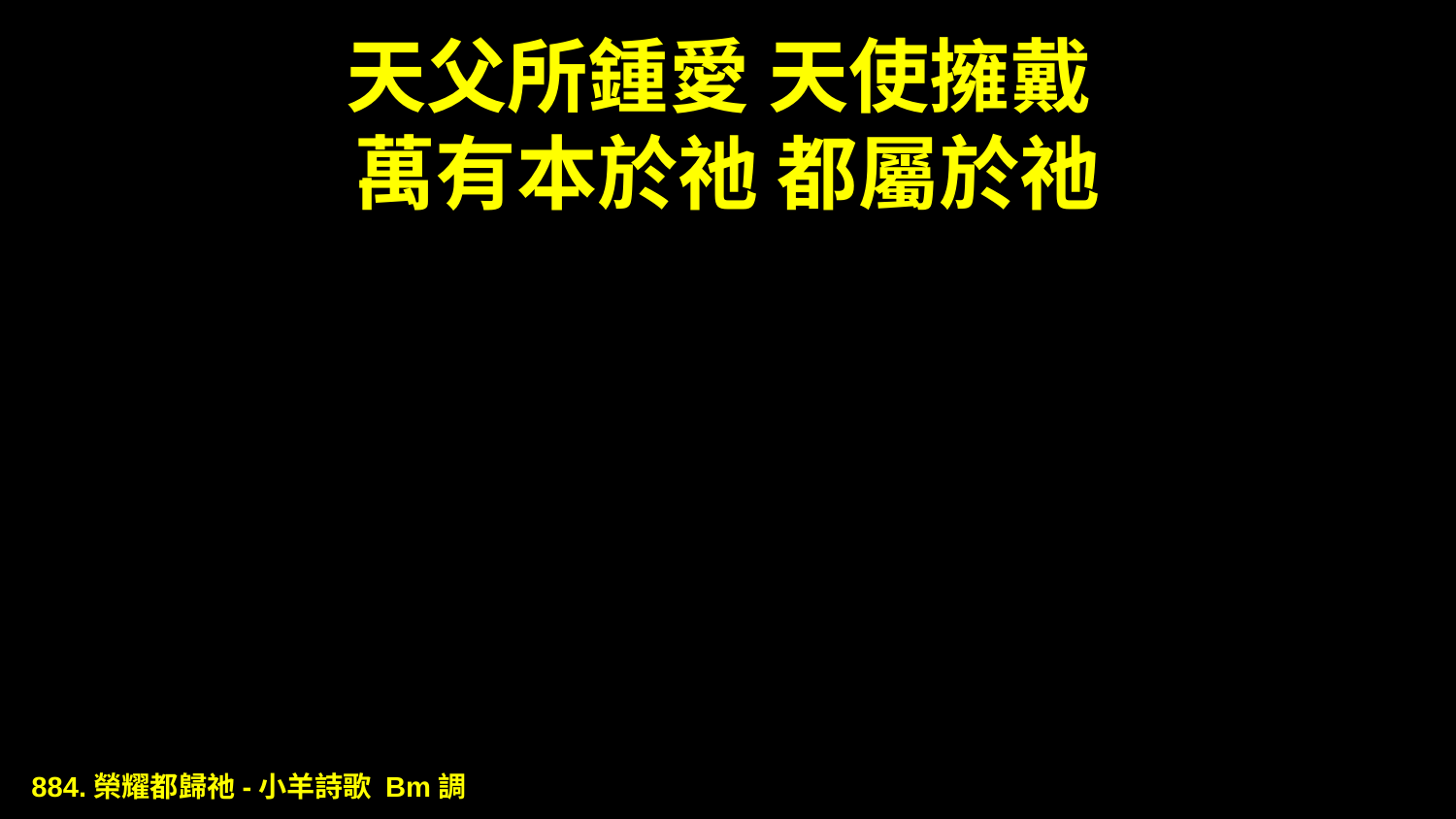

# 天父所鍾愛 天使擁戴 萬有本於祂 都屬於祂
884.榮耀都歸祂-小羊詩歌 Bm調